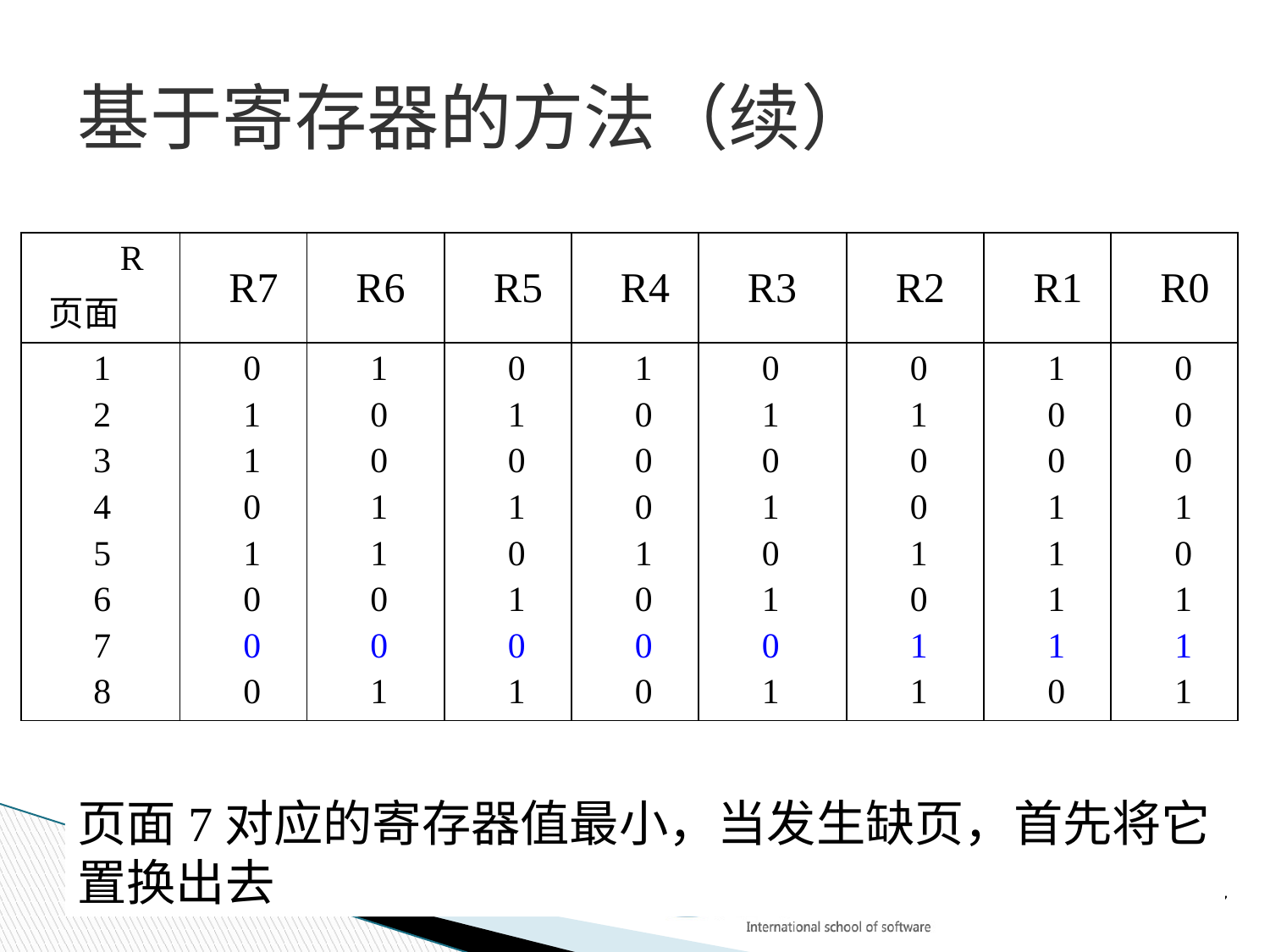

# 基于寄存器的方法（续）

| R 页面 | R7 | R6 | R5 | R4 | R3 | R2 | R1 | R0 |
| --- | --- | --- | --- | --- | --- | --- | --- | --- |
| 1 2 3 4 5 6 7 8 | 0 1 1 0 1 0 0 0 | 1 0 0 1 1 0 0 1 | 0 1 0 1 0 1 0 1 | 1 0 0 0 1 0 0 0 | 0 1 0 1 0 1 0 1 | 0 1 0 0 1 0 1 1 | 1 0 0 1 1 1 1 0 | 0 0 0 1 0 1 1 1 |
页面7对应的寄存器值最小，当发生缺页，首先将它置换出去